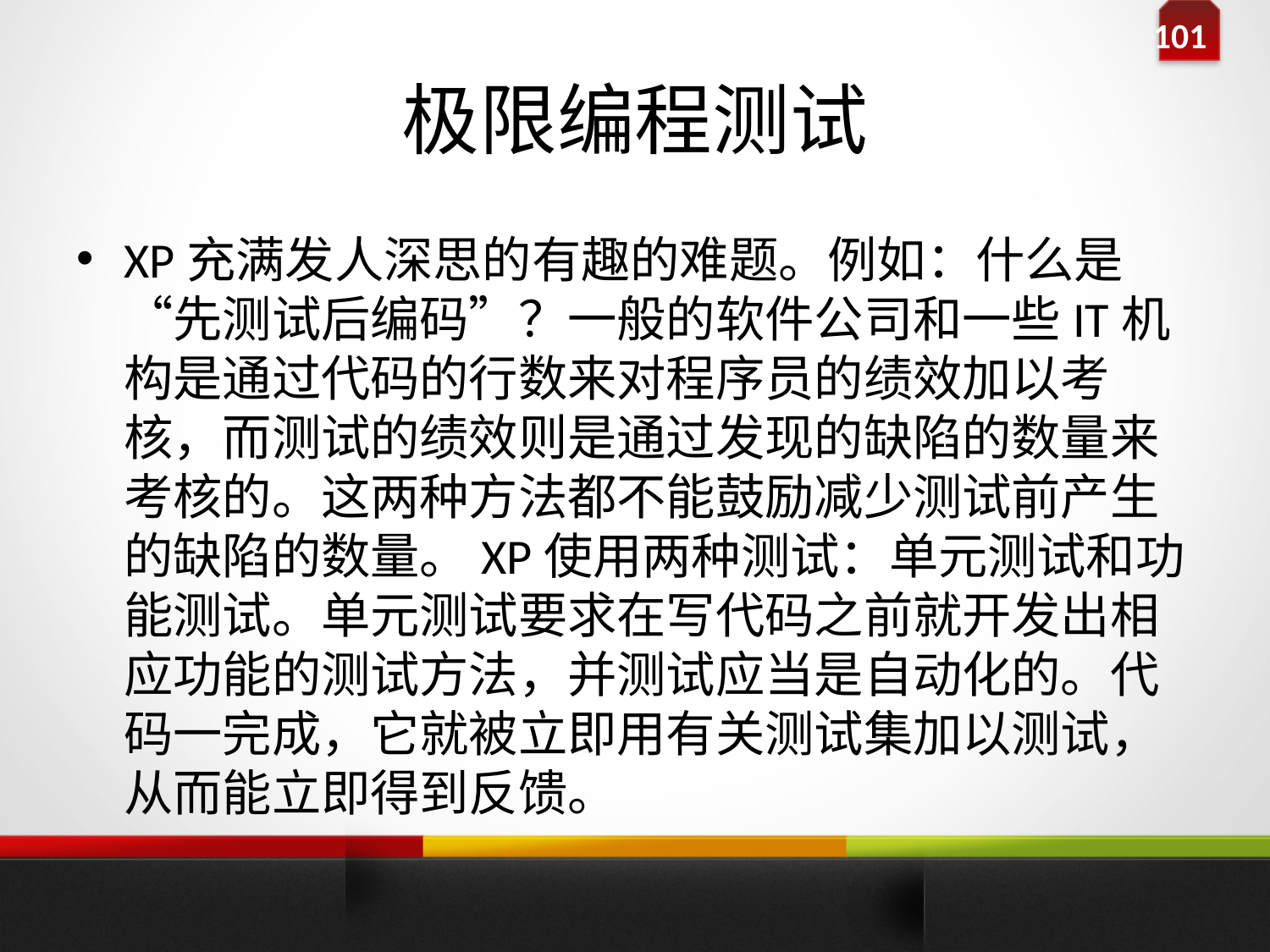

# 极限编程测试
XP充满发人深思的有趣的难题。例如：什么是“先测试后编码”？一般的软件公司和一些IT机构是通过代码的行数来对程序员的绩效加以考核，而测试的绩效则是通过发现的缺陷的数量来考核的。这两种方法都不能鼓励减少测试前产生的缺陷的数量。XP使用两种测试：单元测试和功能测试。单元测试要求在写代码之前就开发出相应功能的测试方法，并测试应当是自动化的。代码一完成，它就被立即用有关测试集加以测试，从而能立即得到反馈。

101